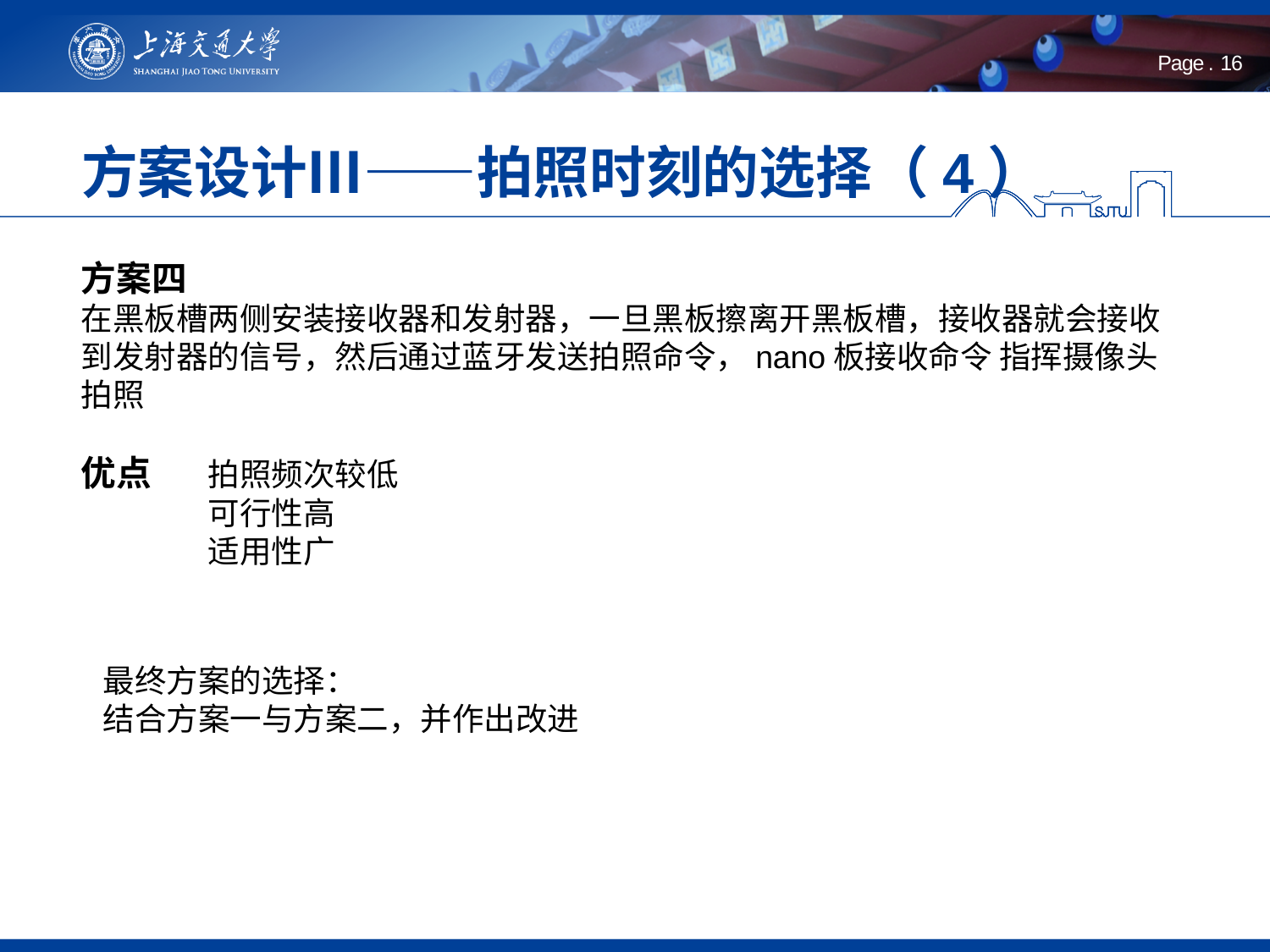

# 方案设计Ⅲ——拍照时刻的选择（4）
方案四
在黑板槽两侧安装接收器和发射器，一旦黑板擦离开黑板槽，接收器就会接收到发射器的信号，然后通过蓝牙发送拍照命令，nano板接收命令 指挥摄像头拍照

优点	拍照频次较低
	可行性高
	适用性广
最终方案的选择：
结合方案一与方案二，并作出改进